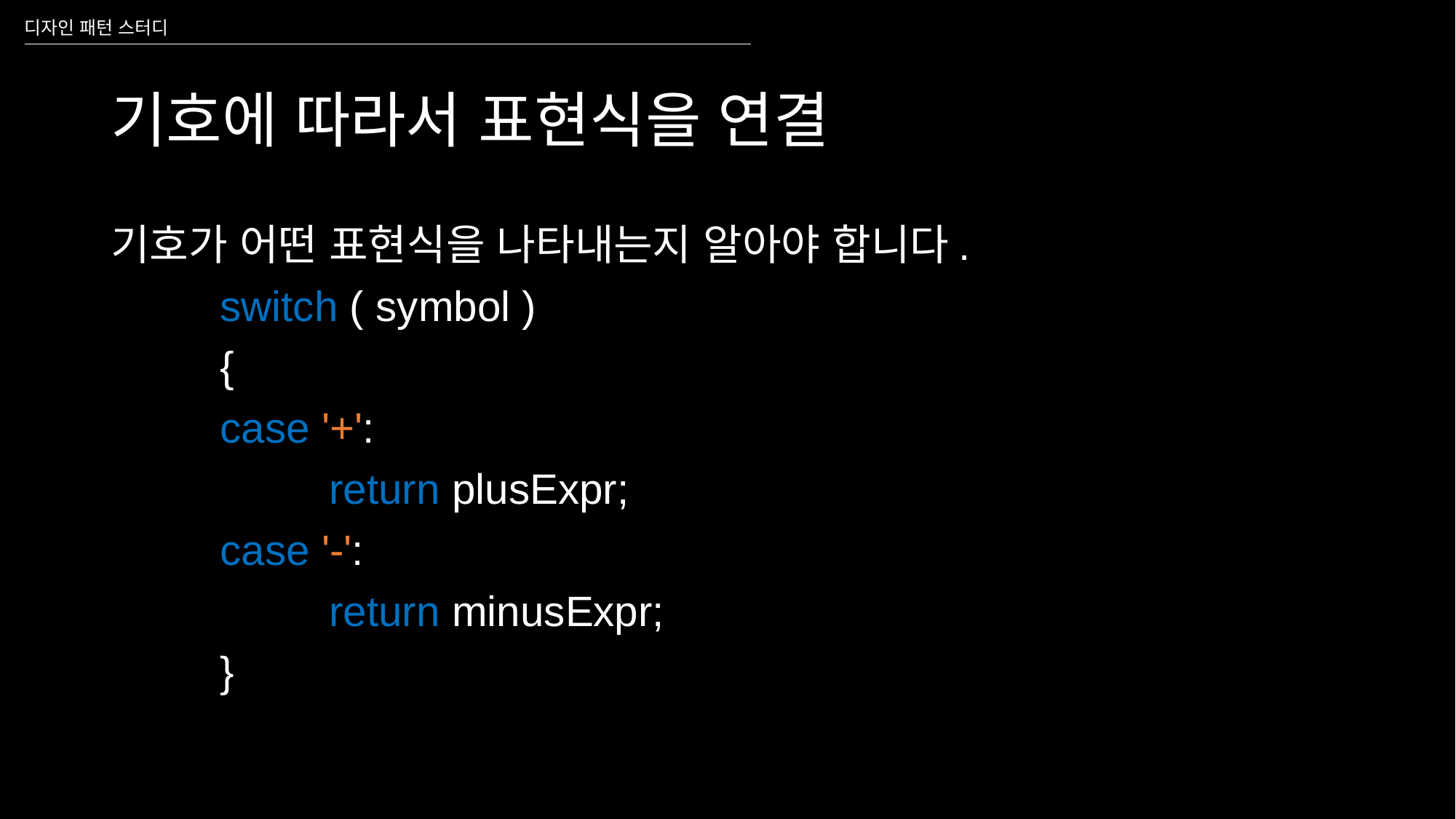

디자인 패턴 스터디
# 기호에 따라서 표현식을 연결
기호가 어떤 표현식을 나타내는지 알아야 합니다.
	switch ( symbol )
	{
	case '+':
		return plusExpr;
	case '-':
		return minusExpr;
	}